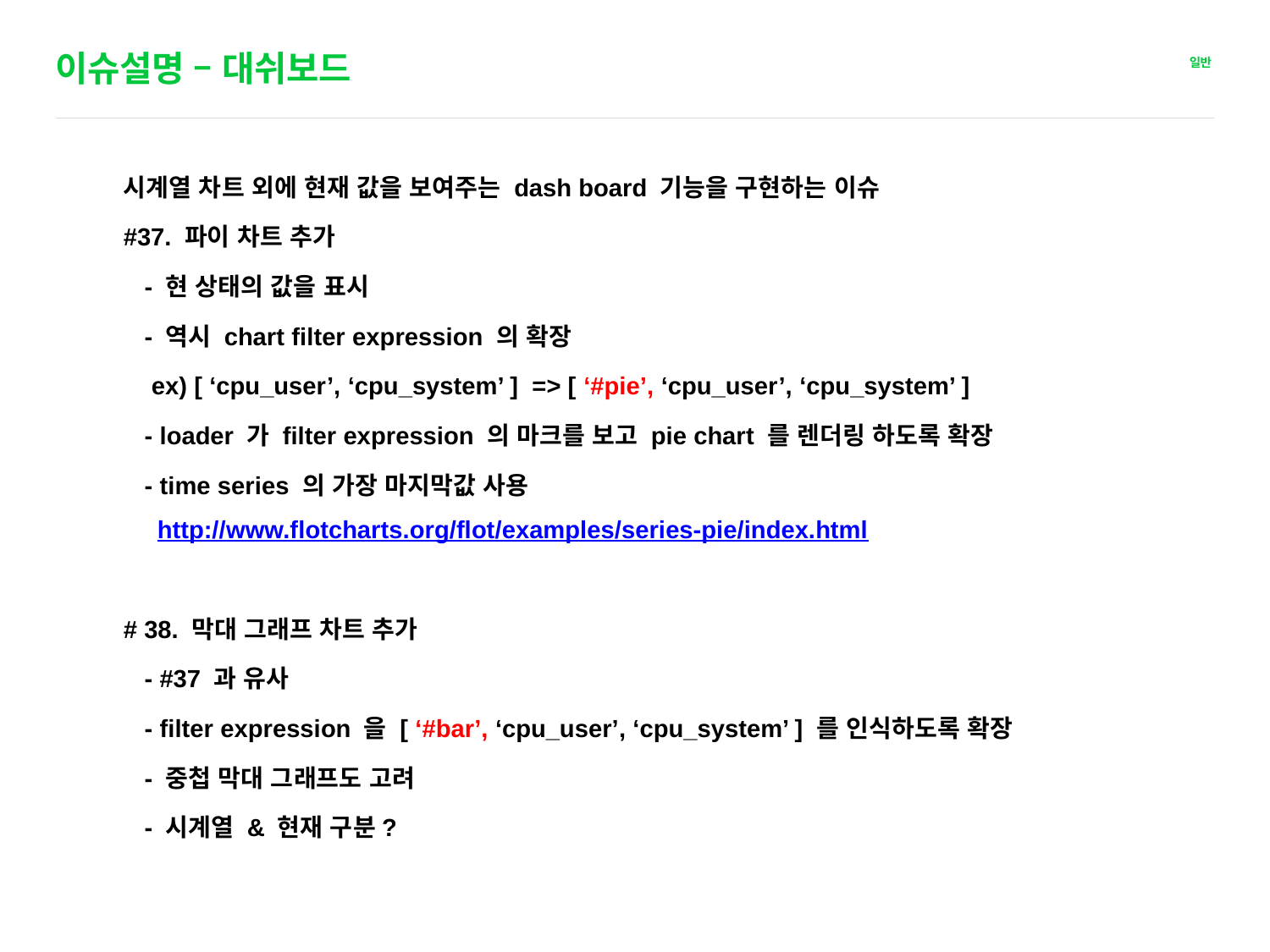

# 이슈설명 – 대쉬보드
시계열 차트 외에 현재 값을 보여주는 dash board 기능을 구현하는 이슈
#37. 파이 차트 추가
   - 현 상태의 값을 표시
   - 역시 chart filter expression 의 확장
    ex) [ ‘cpu_user’, ‘cpu_system’ ]  => [ ‘#pie’, ‘cpu_user’, ‘cpu_system’ ]
   - loader 가 filter expression 의 마크를 보고 pie chart 를 렌더링 하도록 확장
   - time series 의 가장 마지막값 사용
    http://www.flotcharts.org/flot/examples/series-pie/index.html

# 38. 막대 그래프 차트 추가
   - #37 과 유사
   - filter expression 을 [ ‘#bar’, ‘cpu_user’, ‘cpu_system’ ] 를 인식하도록 확장
   - 중첩 막대 그래프도 고려
   - 시계열 & 현재 구분?